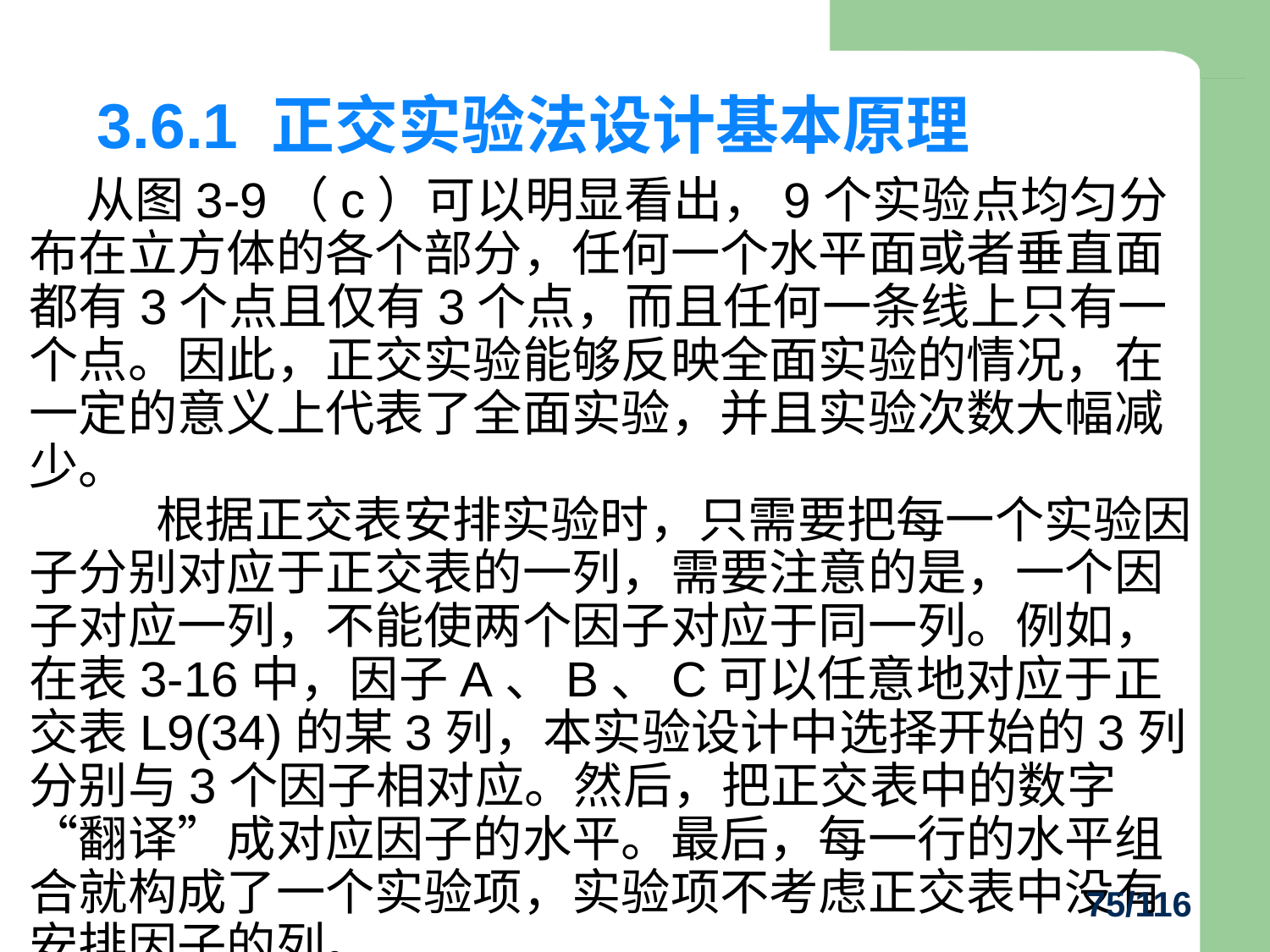

# 3.6.1 正交实验法设计基本原理
    从图3-9（c）可以明显看出，9个实验点均匀分布在立方体的各个部分，任何一个水平面或者垂直面都有3个点且仅有3个点，而且任何一条线上只有一个点。因此，正交实验能够反映全面实验的情况，在一定的意义上代表了全面实验，并且实验次数大幅减少。
	根据正交表安排实验时，只需要把每一个实验因子分别对应于正交表的一列，需要注意的是，一个因子对应一列，不能使两个因子对应于同一列。例如，在表3-16中，因子A、B、C可以任意地对应于正交表L9(34)的某3列，本实验设计中选择开始的3列分别与3个因子相对应。然后，把正交表中的数字“翻译”成对应因子的水平。最后，每一行的水平组合就构成了一个实验项，实验项不考虑正交表中没有安排因子的列。

75/116